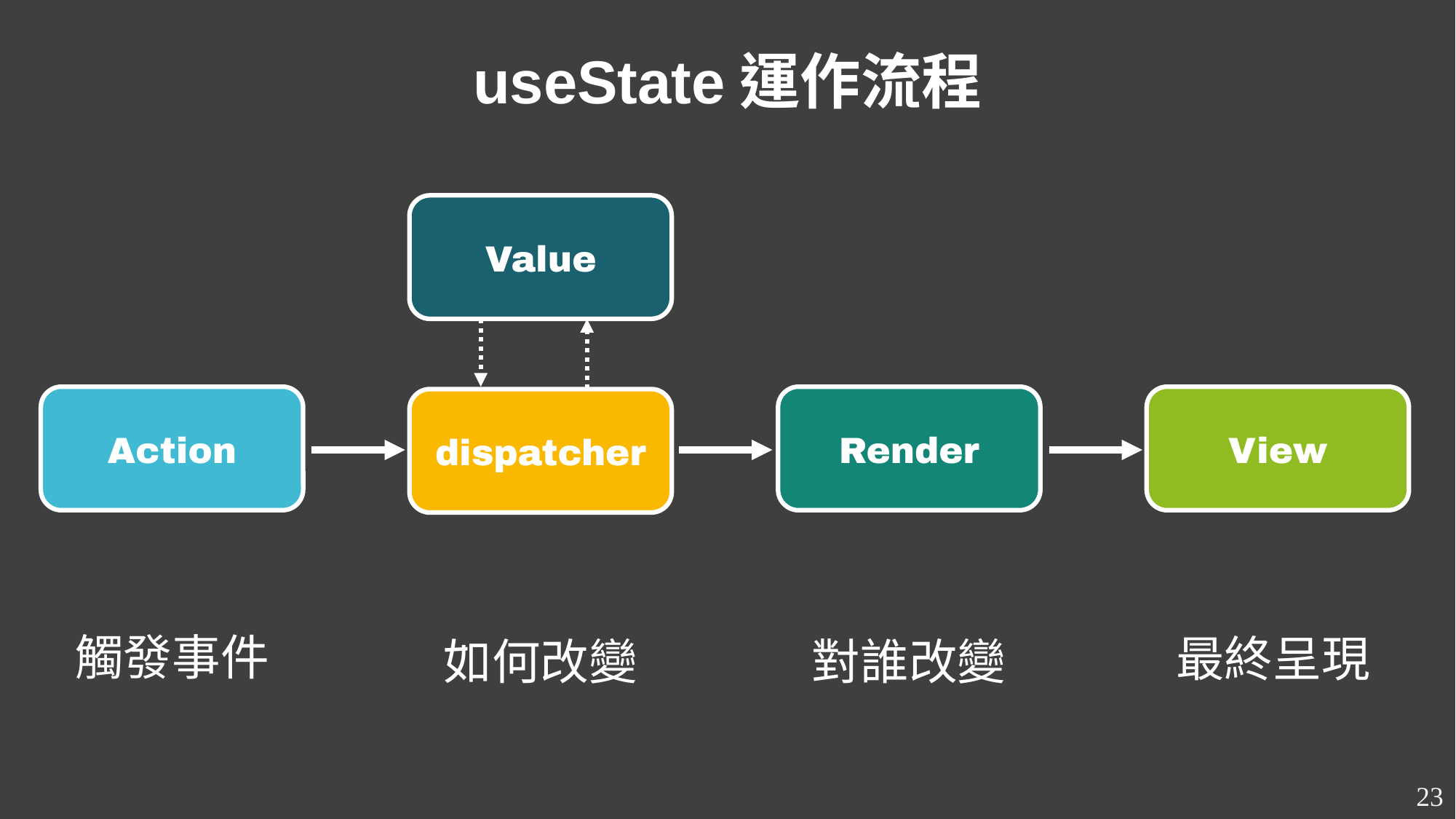

useState運作流程
Value
Action
Render
View
dispatcher
觸發事件
最終呈現
如何改變
對誰改變
23